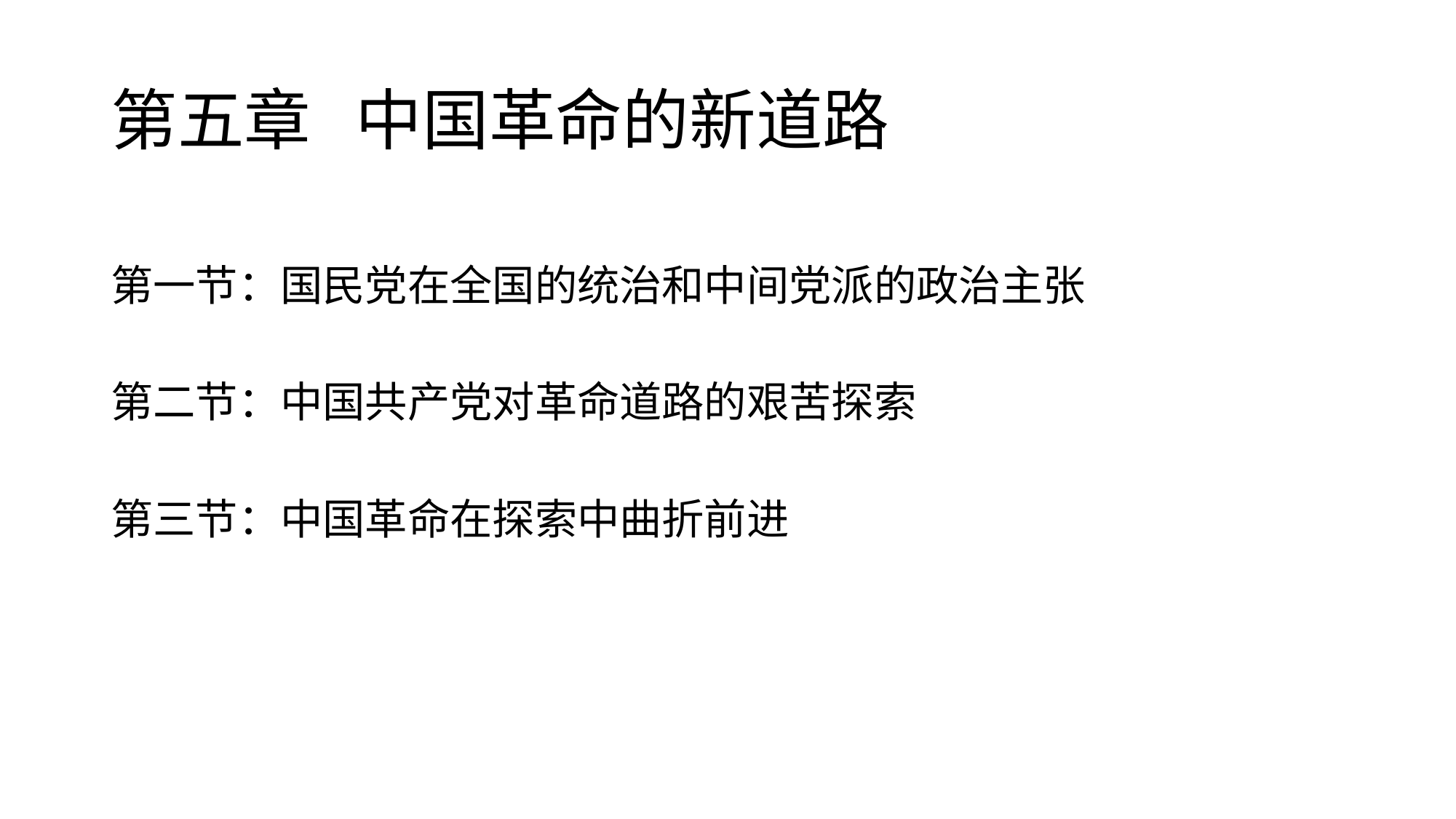

# 第五章   中国革命的新道路
第一节：国民党在全国的统治和中间党派的政治主张
第二节：中国共产党对革命道路的艰苦探索
第三节：中国革命在探索中曲折前进